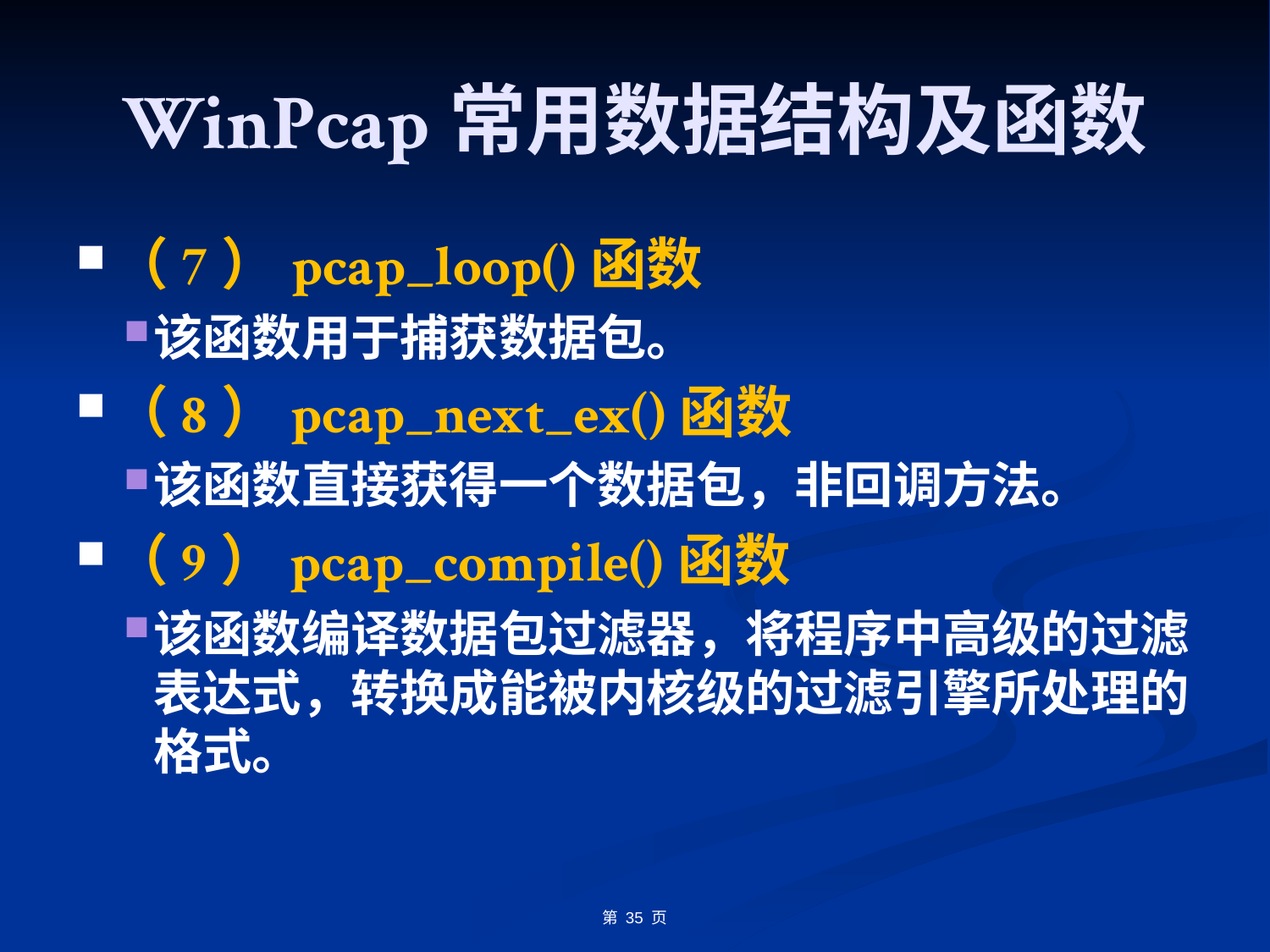

# WinPcap常用数据结构及函数
（7）pcap_loop()函数
该函数用于捕获数据包。
（8）pcap_next_ex()函数
该函数直接获得一个数据包，非回调方法。
（9）pcap_compile()函数
该函数编译数据包过滤器，将程序中高级的过滤表达式，转换成能被内核级的过滤引擎所处理的格式。

第 35 页